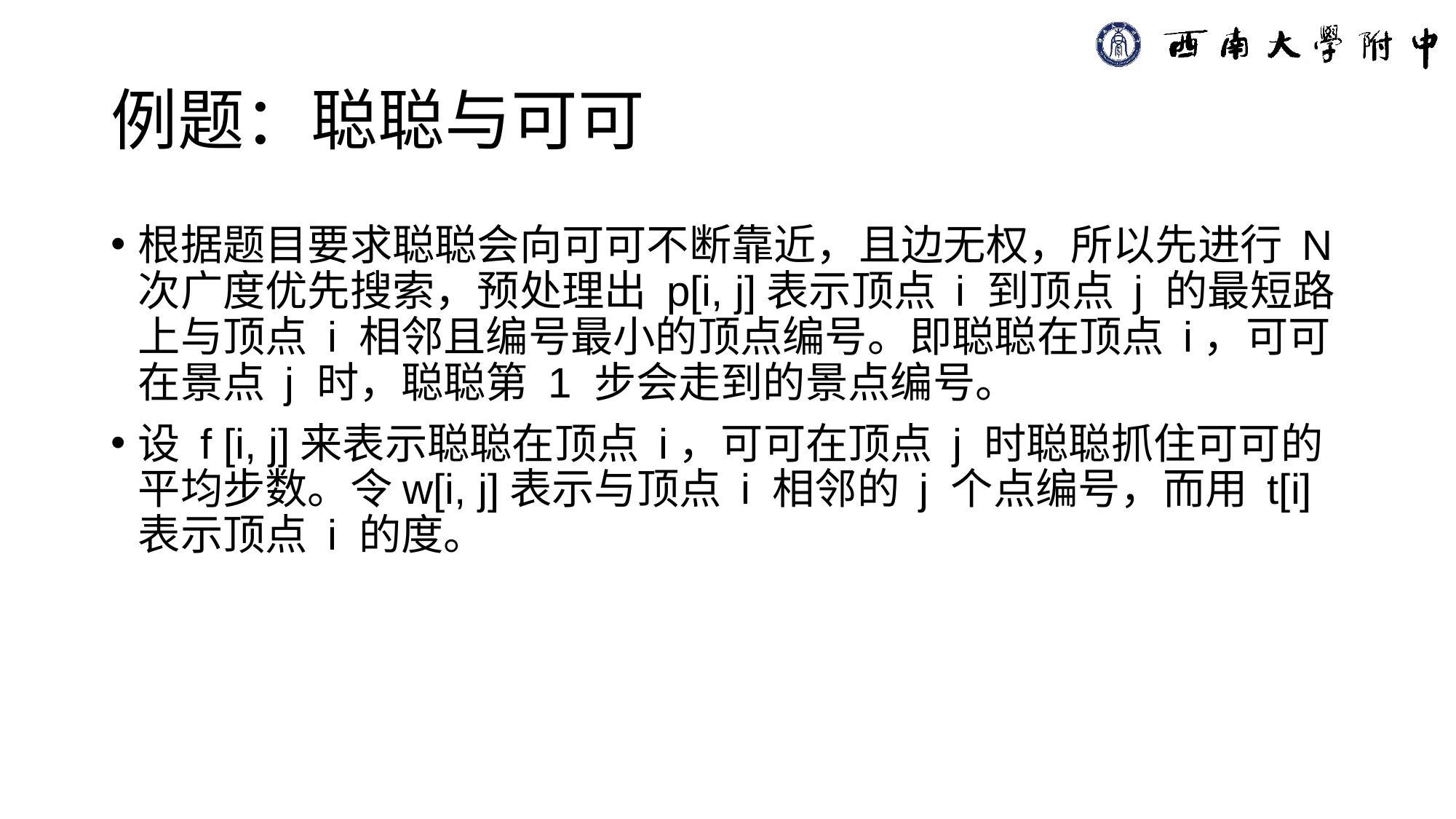

# 例题：聪聪与可可
根据题目要求聪聪会向可可不断靠近，且边无权，所以先进行 N 次广度优先搜索，预处理出 p[i, j]表示顶点 i 到顶点 j 的最短路上与顶点 i 相邻且编号最小的顶点编号。即聪聪在顶点 i，可可在景点 j 时，聪聪第 1 步会走到的景点编号。
设 f [i, j]来表示聪聪在顶点 i，可可在顶点 j 时聪聪抓住可可的平均步数。令w[i, j]表示与顶点 i 相邻的 j 个点编号，而用 t[i]表示顶点 i 的度。